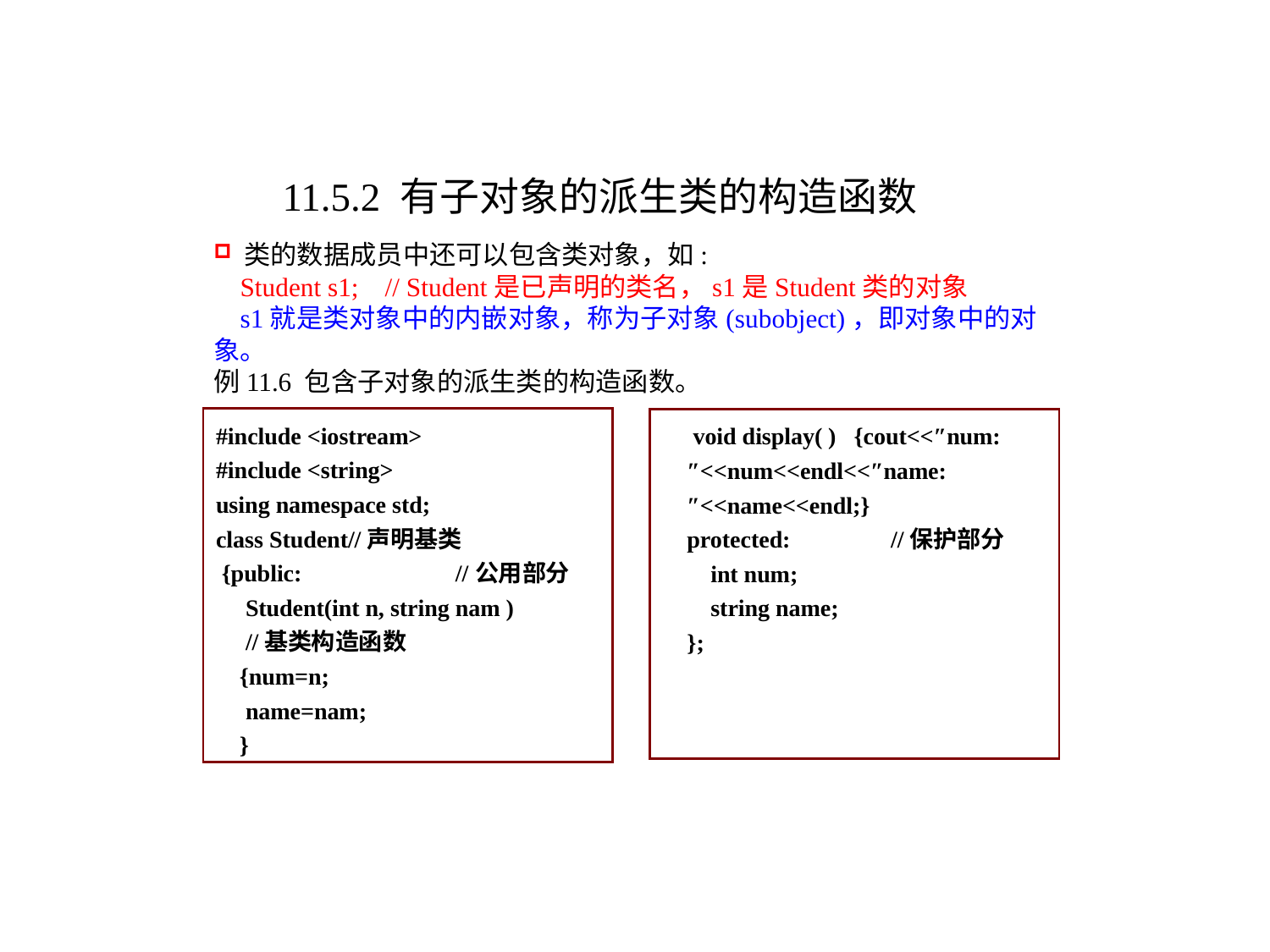

11.5.2 有子对象的派生类的构造函数
 类的数据成员中还可以包含类对象，如:
    Student s1;    // Student是已声明的类名，s1是Student类的对象
    s1就是类对象中的内嵌对象，称为子对象(subobject)，即对象中的对象。
例11.6 包含子对象的派生类的构造函数。

#include <iostream>
#include <string>
using namespace std;
class Student//声明基类
 {public:                          //公用部分
     Student(int n, string nam )
     //基类构造函数
    {num=n;
     name=nam;
    }
 void display( )   {cout<<″num:″<<num<<endl<<″name:″<<name<<endl;}
protected:                 //保护部分
    int num;
    string name;
};